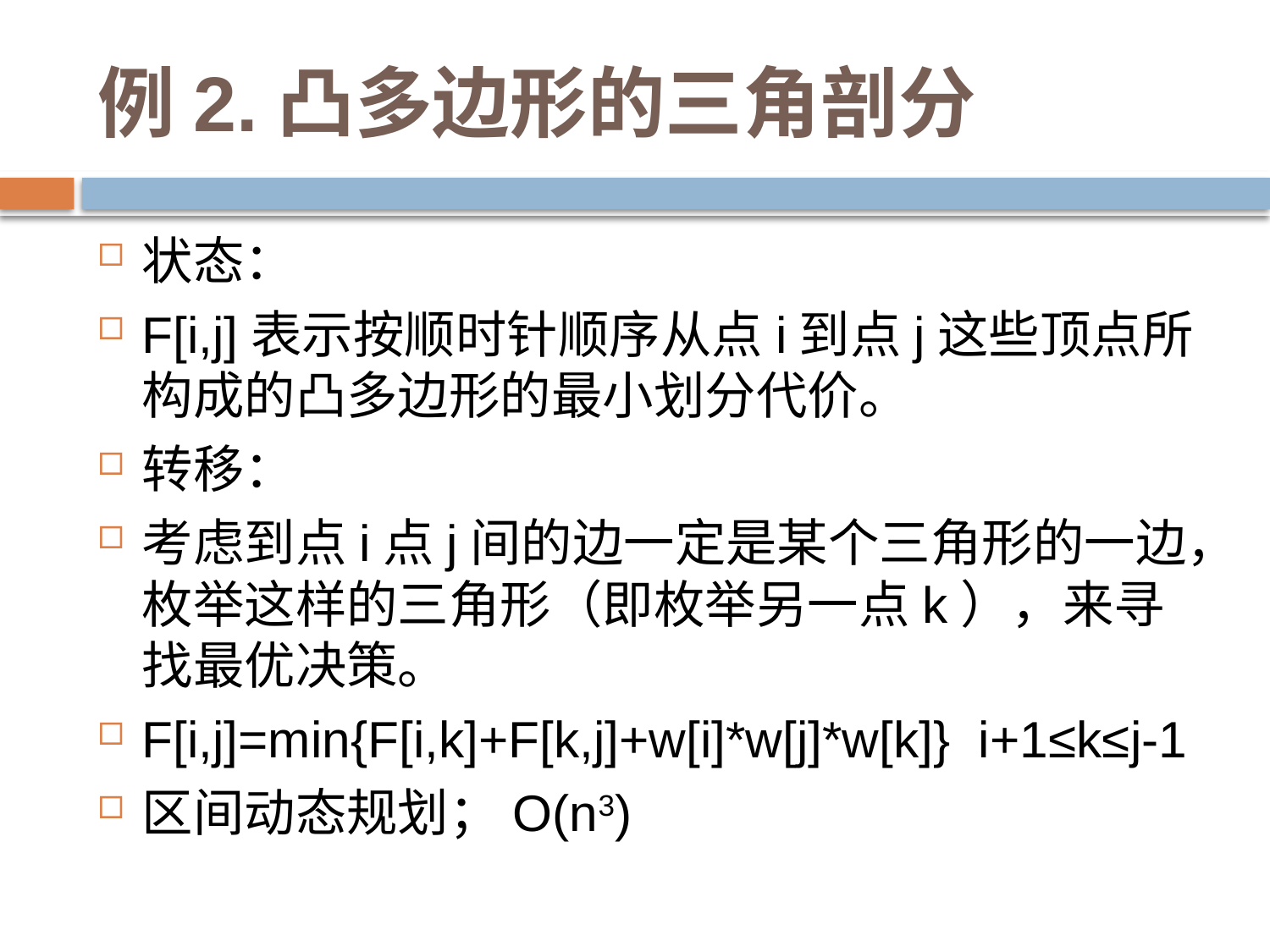

# 例2.凸多边形的三角剖分
状态：
F[i,j]表示按顺时针顺序从点i到点j这些顶点所构成的凸多边形的最小划分代价。
转移：
考虑到点i点j间的边一定是某个三角形的一边，枚举这样的三角形（即枚举另一点k），来寻找最优决策。
F[i,j]=min{F[i,k]+F[k,j]+w[i]*w[j]*w[k]}  i+1≤k≤j-1
区间动态规划；O(n3)